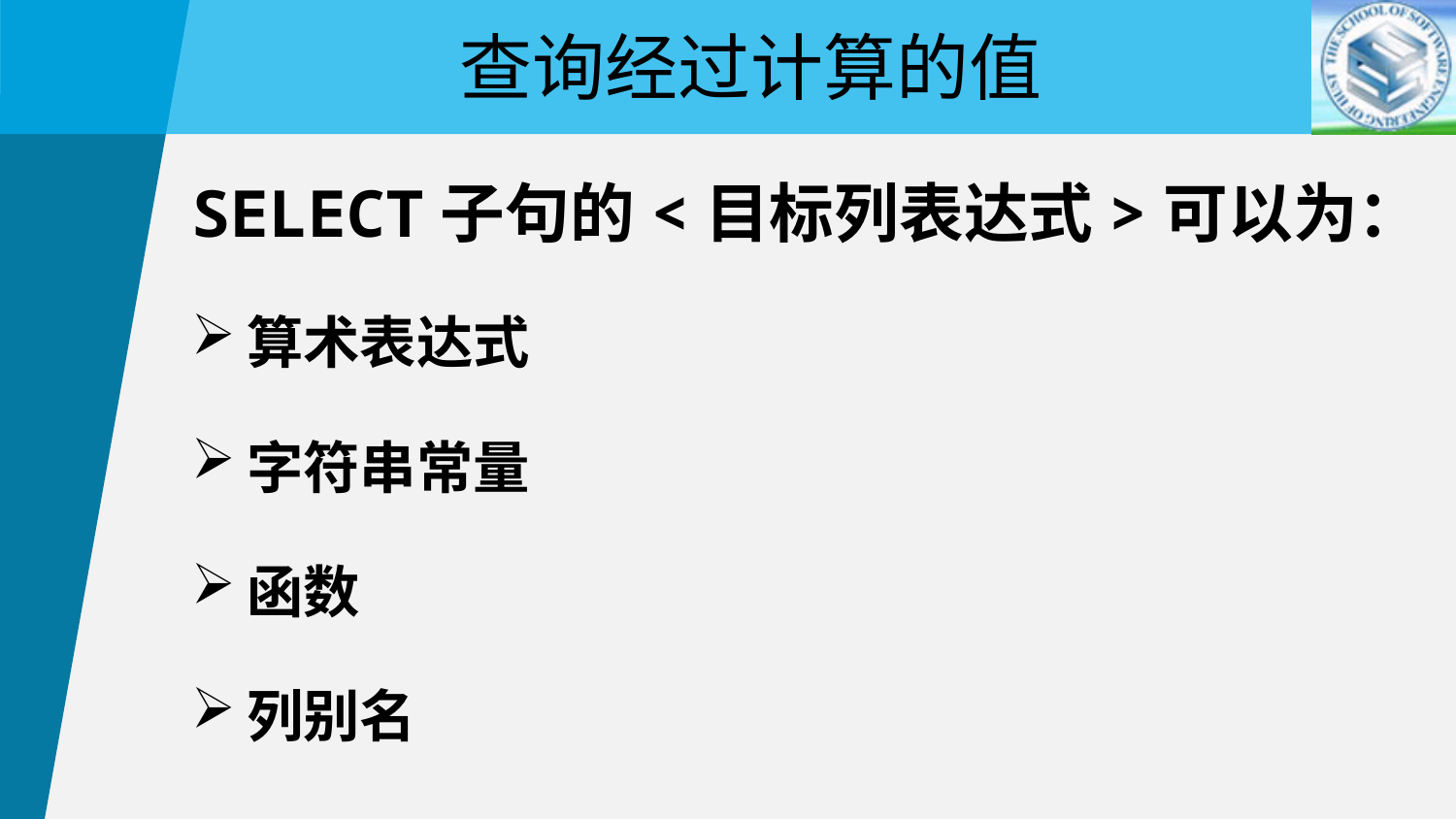

查询经过计算的值
SELECT子句的<目标列表达式>可以为：
算术表达式
字符串常量
函数
列别名